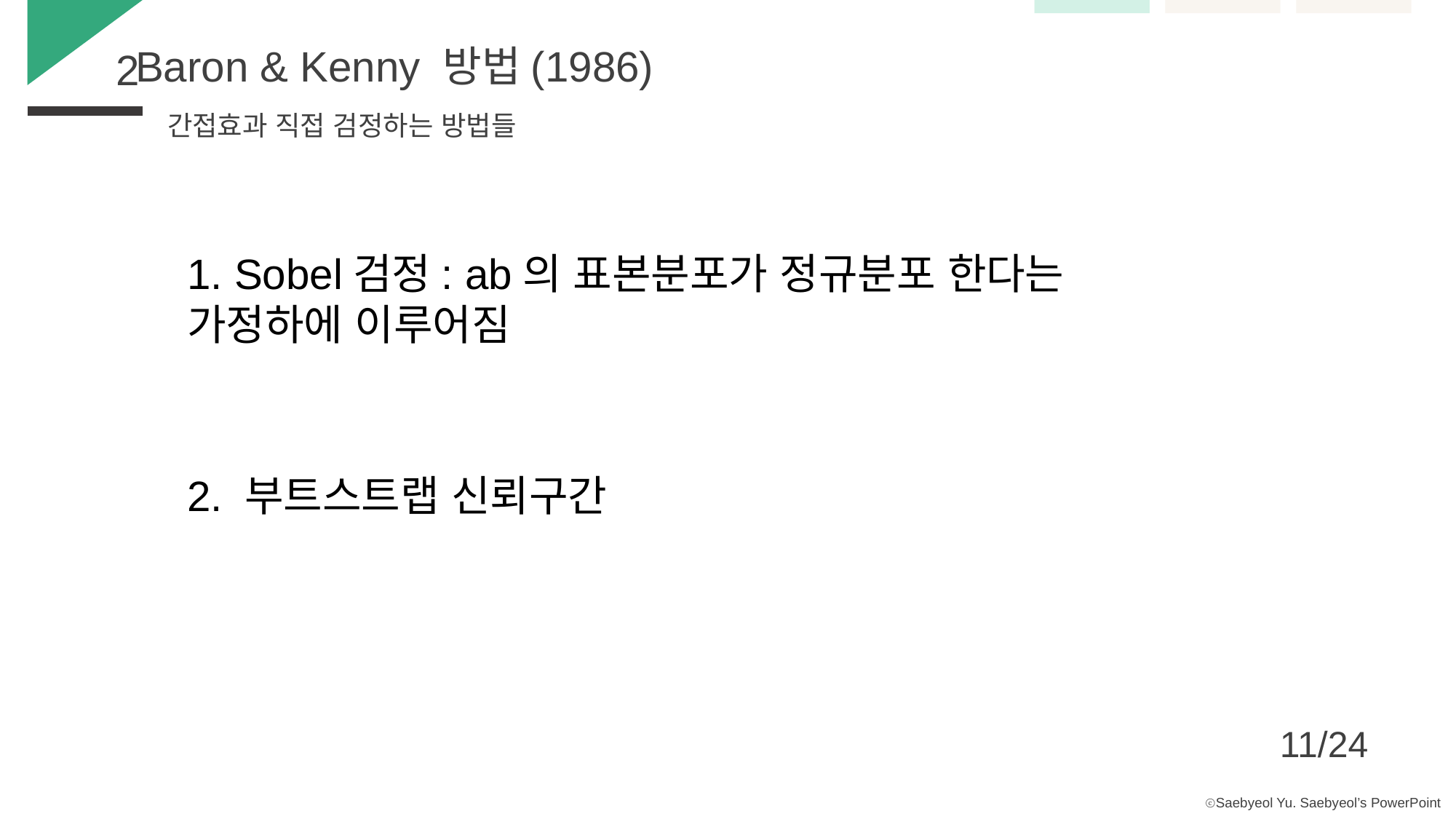

Baron & Kenny 방법(1986)
2
간접효과 직접 검정하는 방법들
1. Sobel검정: ab의 표본분포가 정규분포 한다는 가정하에 이루어짐
2. 부트스트랩 신뢰구간
11/24